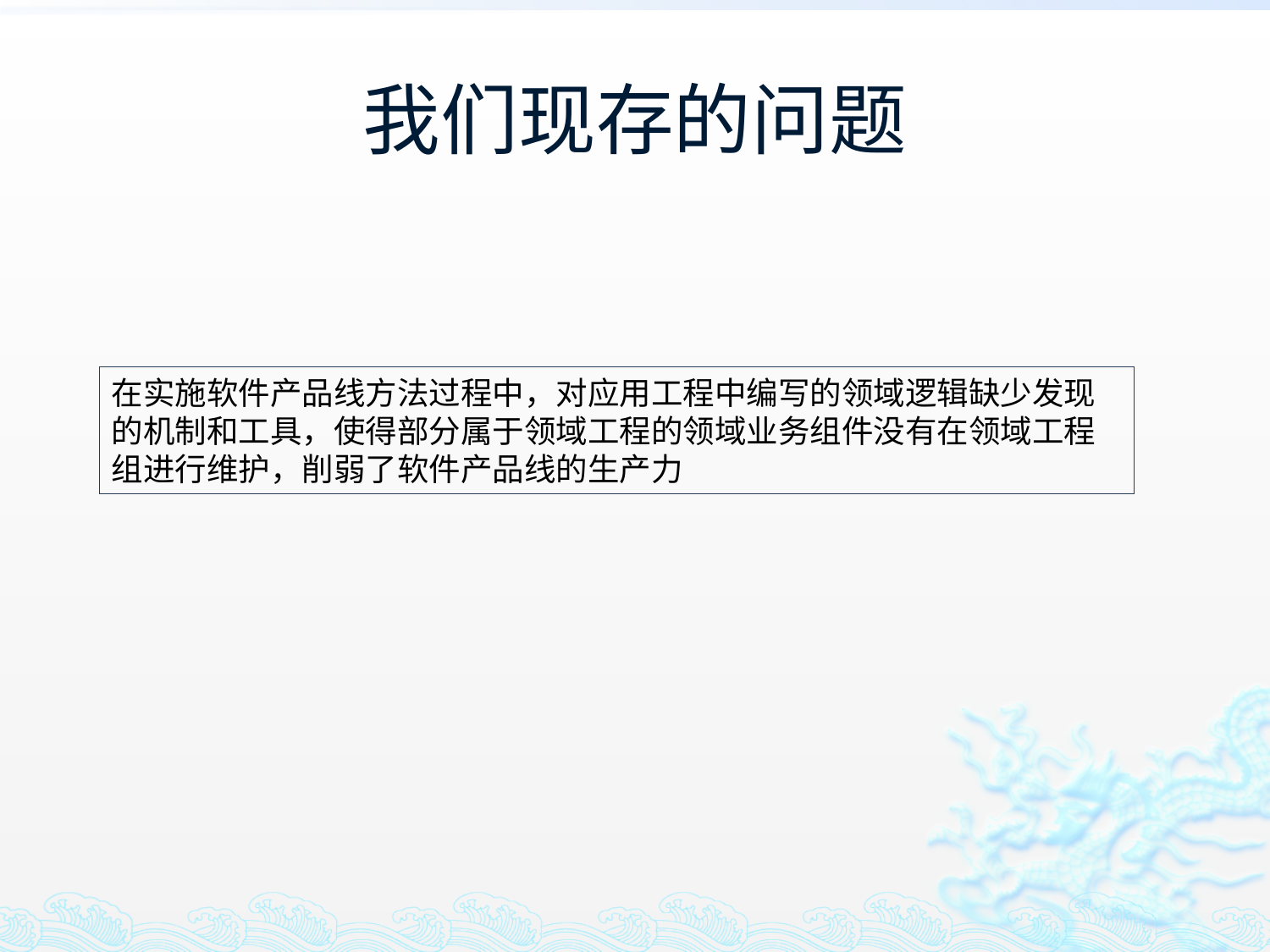

# 我们现存的问题
在实施软件产品线方法过程中，对应用工程中编写的领域逻辑缺少发现的机制和工具，使得部分属于领域工程的领域业务组件没有在领域工程组进行维护，削弱了软件产品线的生产力